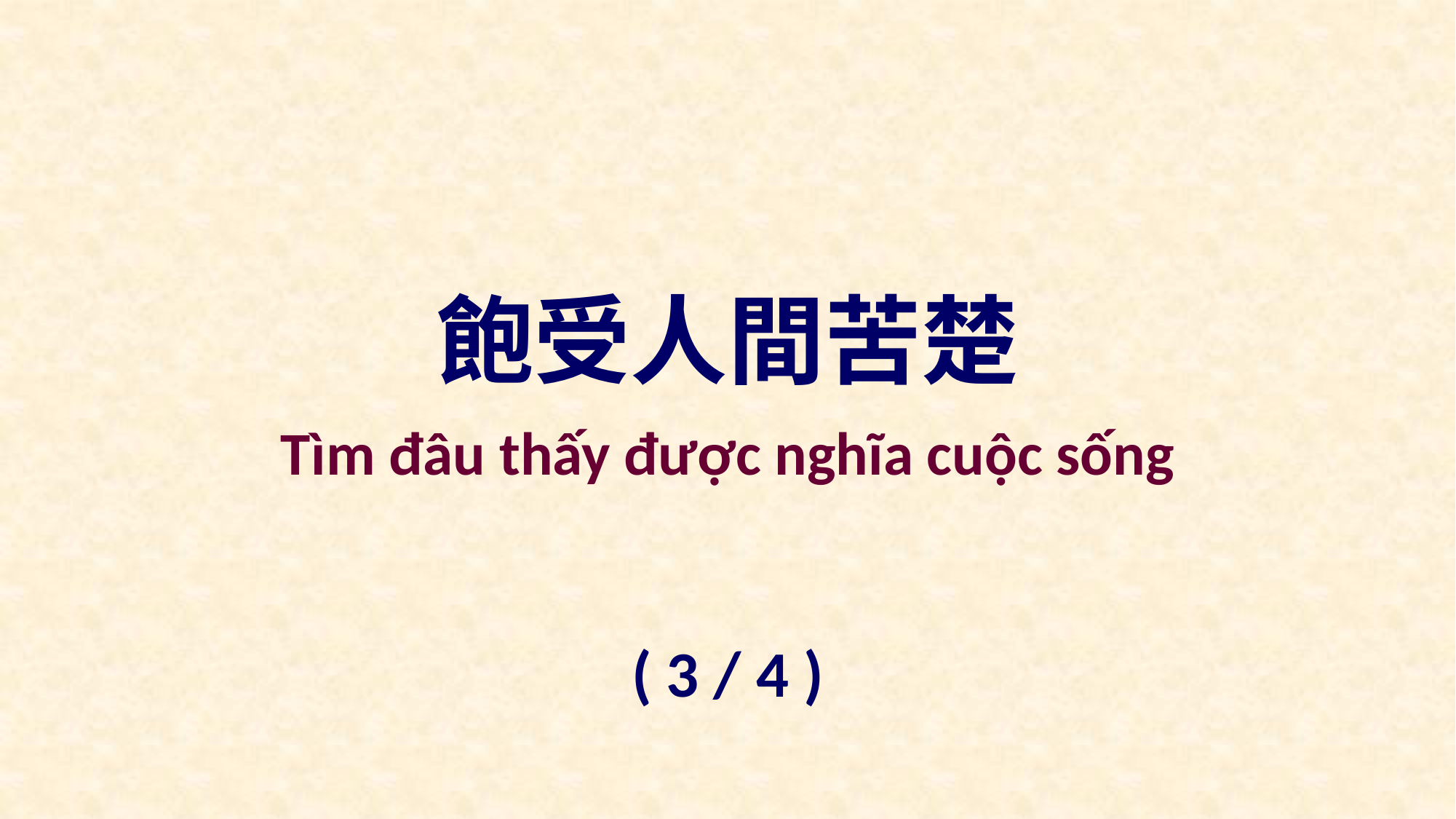

飽受人間苦楚
Tìm đâu thấy được nghĩa cuộc sống
( 3 / 4 )